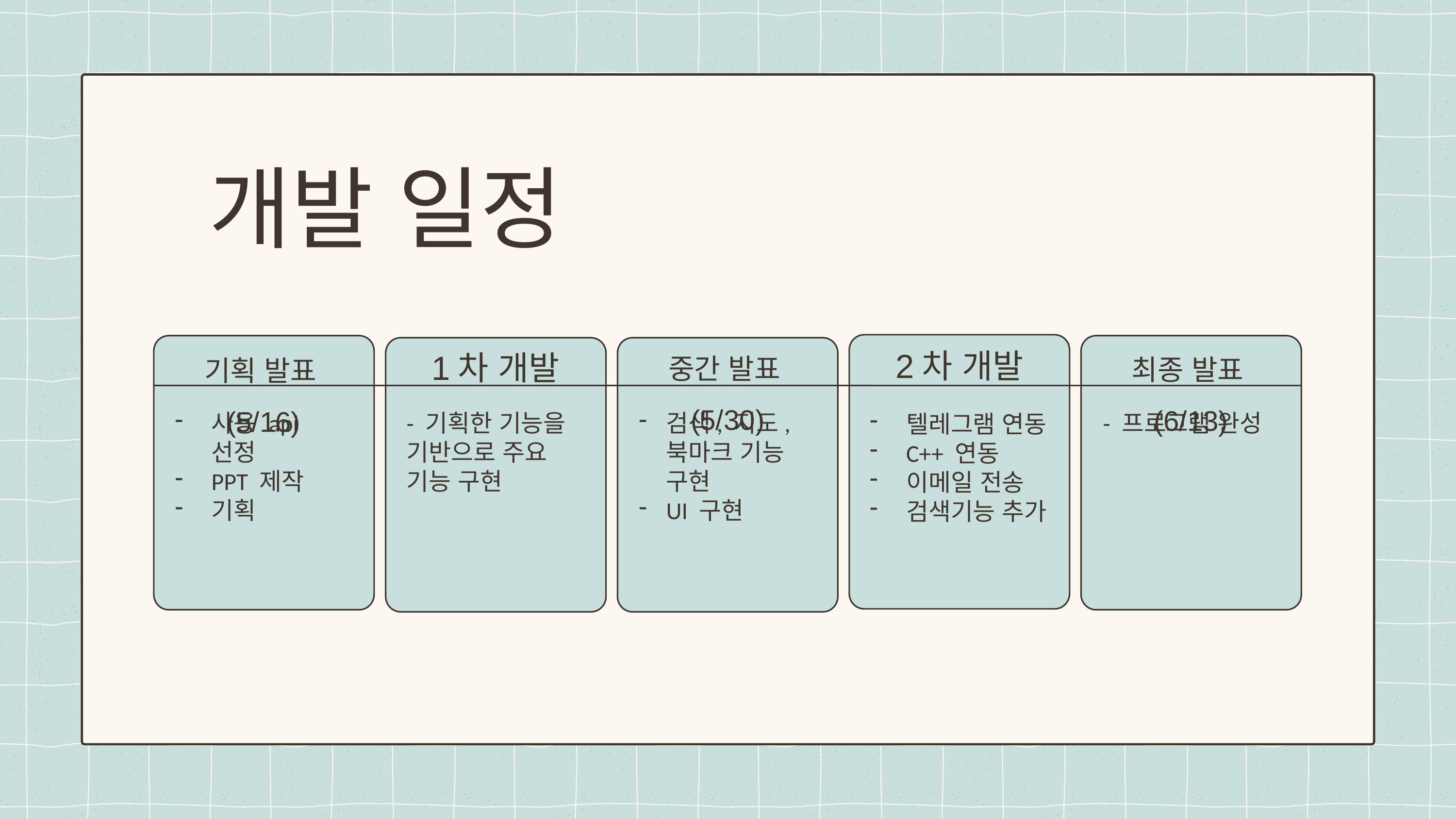

개발 일정
중간 발표(5/30)
2차 개발
최종 발표(6/13)

기획 발표(5/16)
1차 개발

사용 api 선정
PPT 제작
기획
- 기획한 기능을 기반으로 주요 기능 구현
검색, 지도, 북마크 기능 구현
UI 구현
- 프로그램 완성
텔레그램 연동
C++ 연동
이메일 전송
검색기능 추가